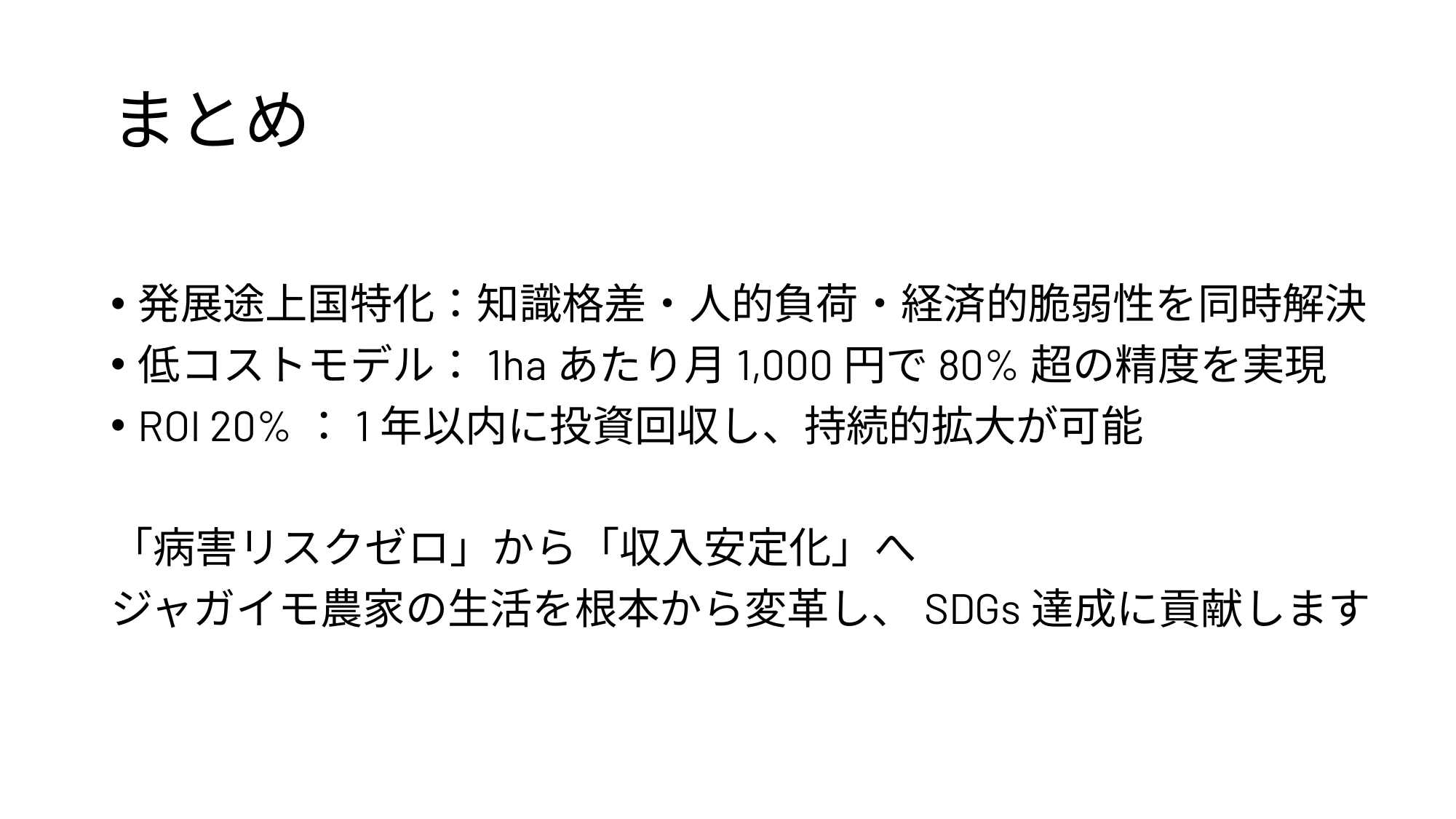

# まとめ
発展途上国特化：知識格差・人的負荷・経済的脆弱性を同時解決
低コストモデル：1haあたり月1,000円で80%超の精度を実現
ROI 20%：1年以内に投資回収し、持続的拡大が可能

「病害リスクゼロ」から「収入安定化」へ
ジャガイモ農家の生活を根本から変革し、SDGs達成に貢献します